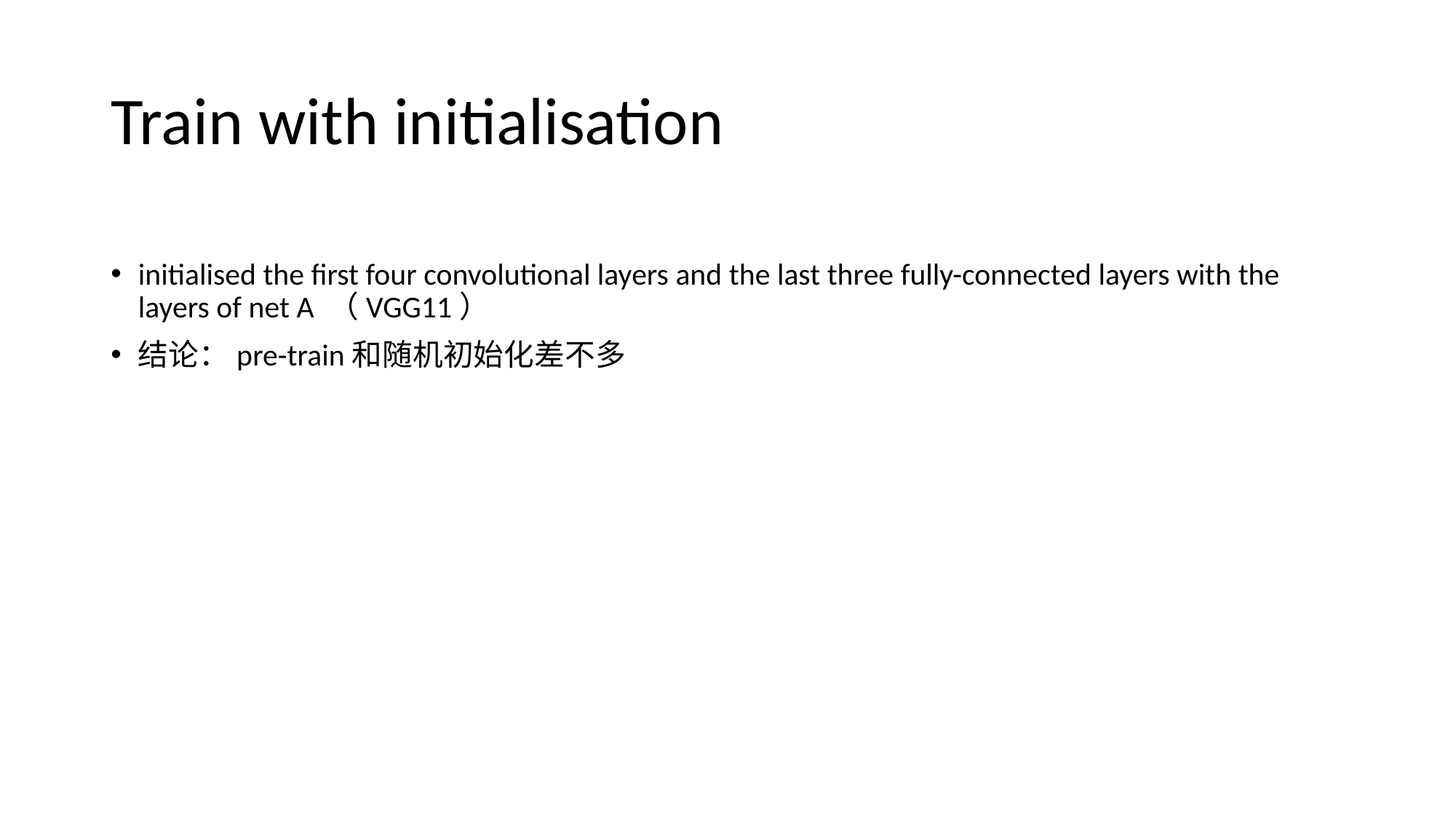

# Train with initialisation

initialised the first four convolutional layers and the last three fully-connected layers with the layers of net A （VGG11）
结论：pre-train和随机初始化差不多